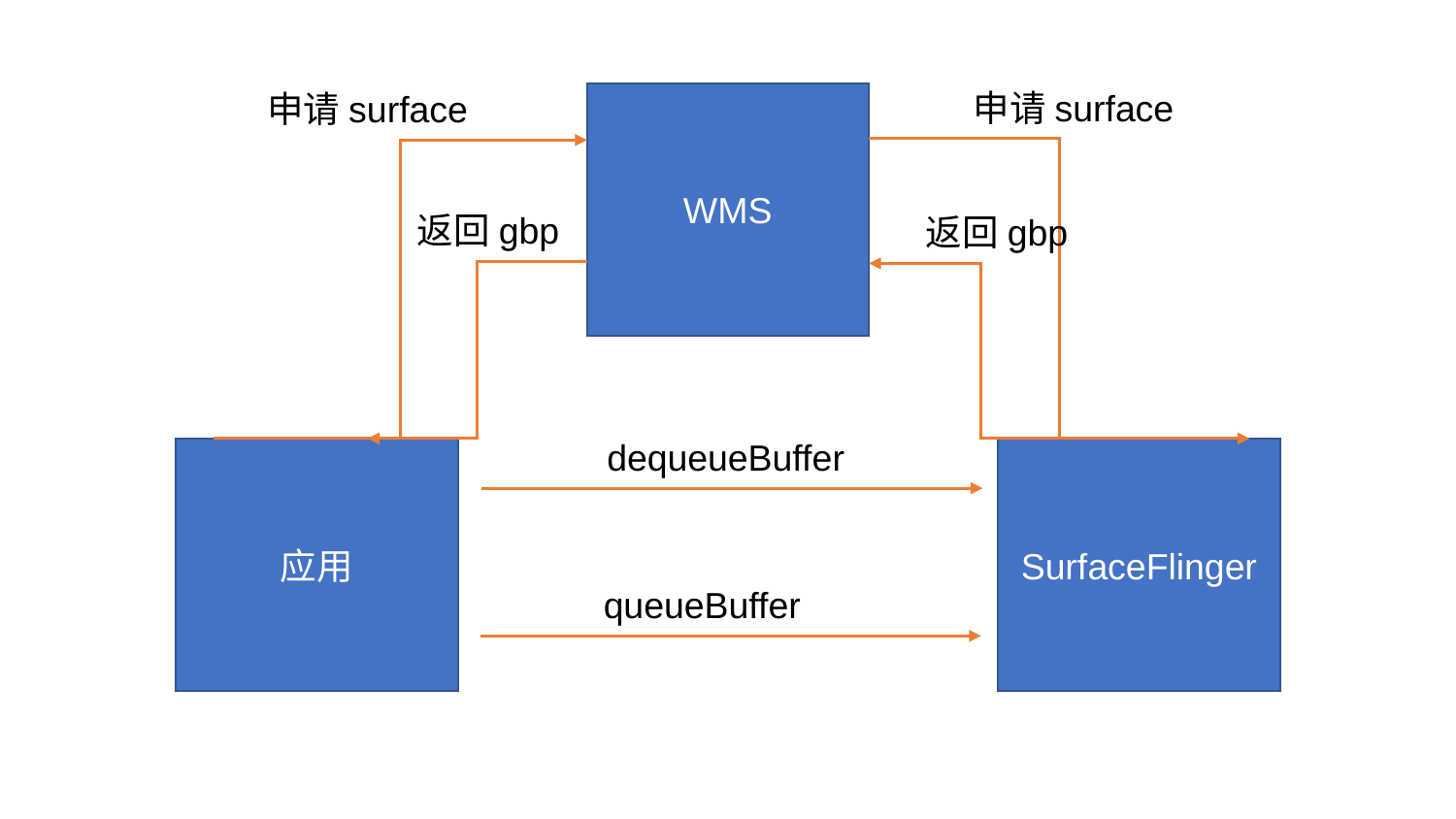

申请surface
申请surface
WMS
返回gbp
返回gbp
dequeueBuffer
应用
SurfaceFlinger
queueBuffer